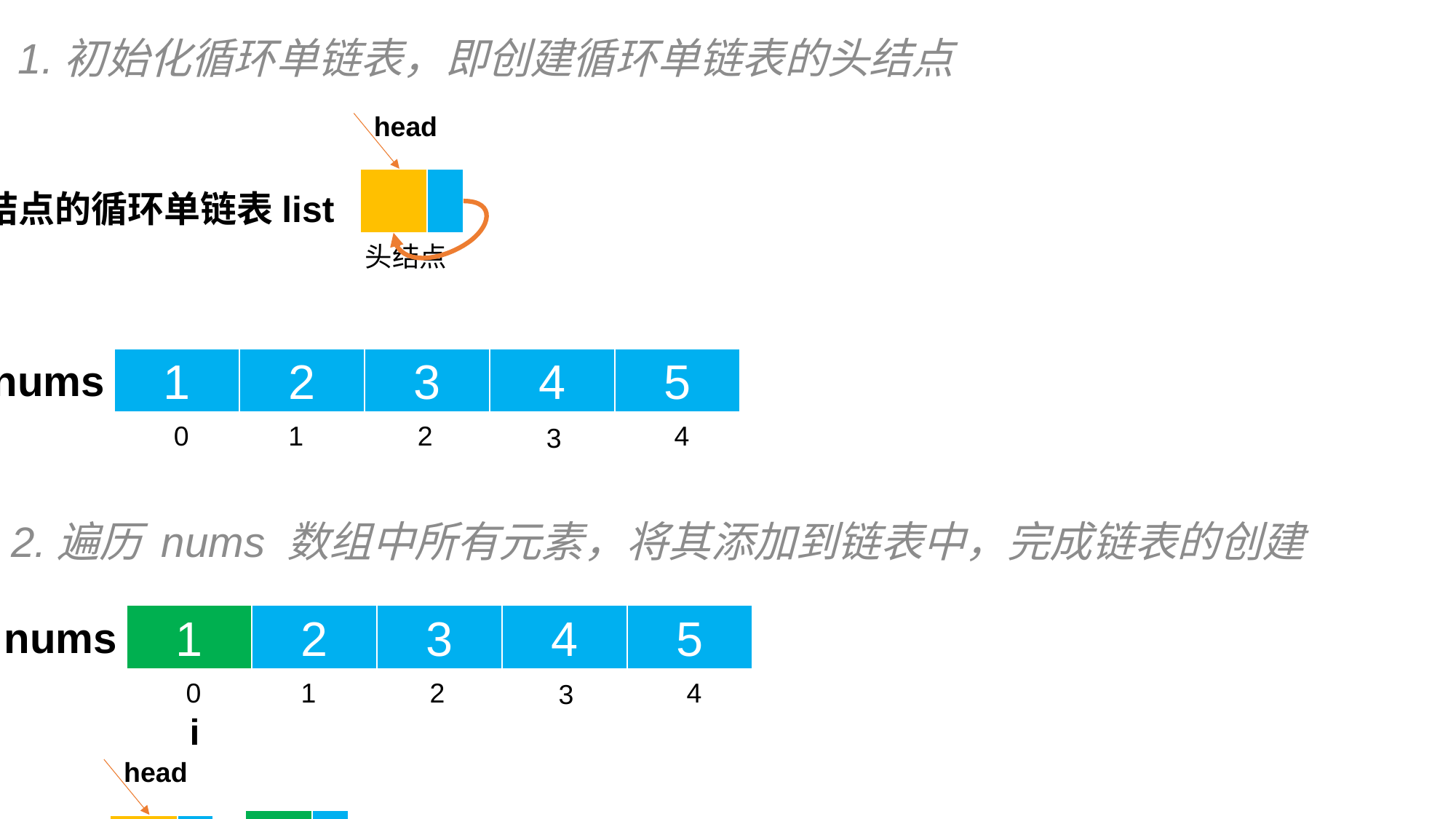

1.初始化循环单链表，即创建循环单链表的头结点
head

带头结点的循环单链表list
头结点
nums
1
2
3
4
5

0
1
2
4
3
2.遍历 nums 数组中所有元素，将其添加到链表中，完成链表的创建
nums
1
2
3
4
5

0
1
2
4
3
i
head
list
1

头结点

nums
1
2
3
4
5

0
1
2
4
3
i
head
list
1

2

头结点

nums
1
2
3
4
5

0
1
2
4
3
i
head
3

list
2

1

头结点

nums
1
2
3
4
5

0
1
2
4
3
i
head
list
4

2

3

1

头结点

nums
1
2
3
4
5

0
1
2
4
3
i
head
list
5

2

3

4

1

头结点

nums
1
2
3
4
5

0
1
2
4
3
i=5
此时 i=5，等于给定的参数 n，完成循环单链表的创建
list
5

2

3

4

1

头结点